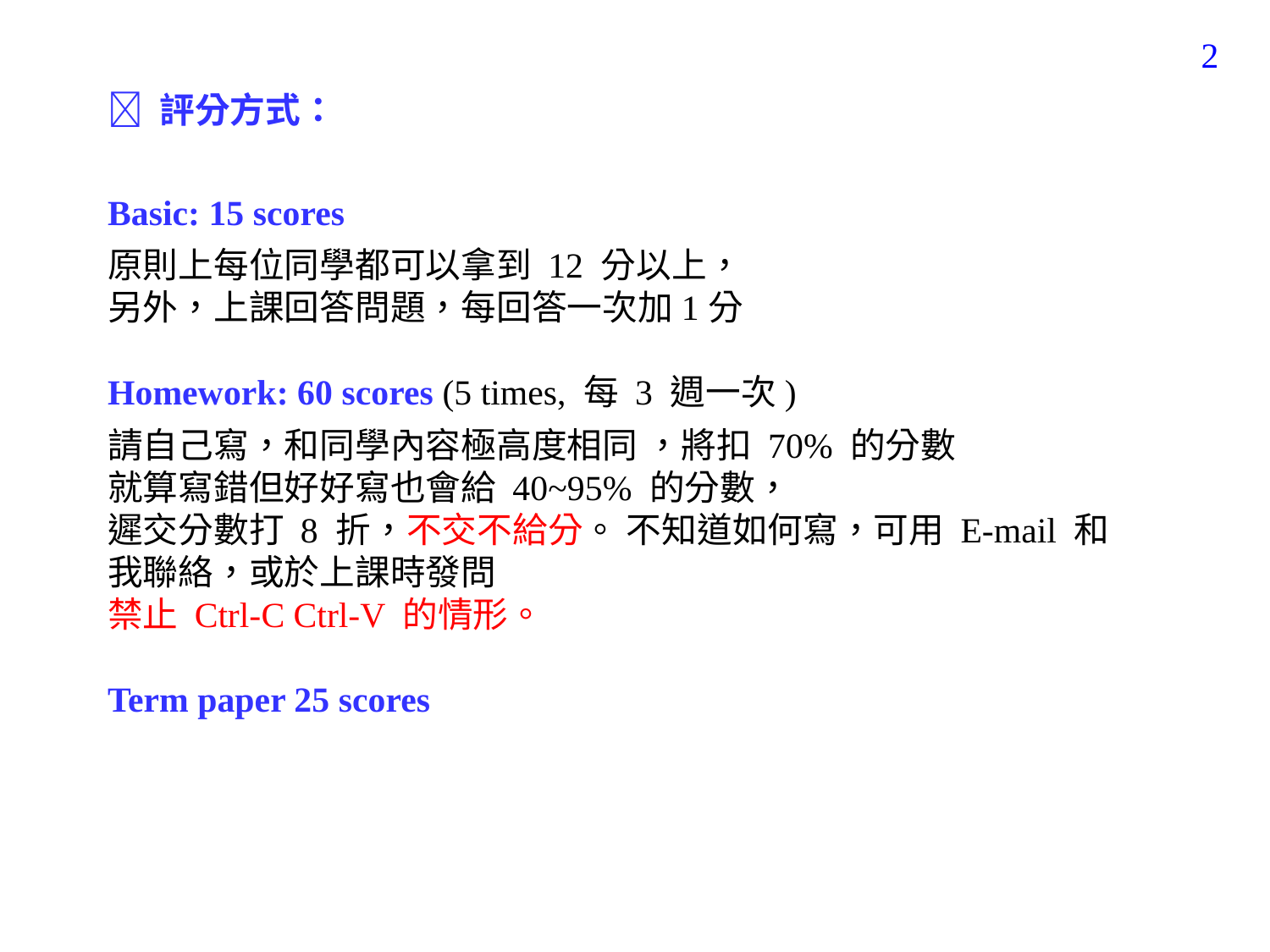

2
• 評分方式：

Basic: 15 scores
原則上每位同學都可以拿到 12 分以上，
另外，上課回答問題，每回答一次加1分

Homework: 60 scores (5 times, 每 3 週一次)
請自己寫，和同學內容極高度相同 ，將扣 70% 的分數
就算寫錯但好好寫也會給 40~95% 的分數，
遲交分數打 8 折，不交不給分。 不知道如何寫，可用 E-mail 和我聯絡，或於上課時發問
禁止 Ctrl-C Ctrl-V 的情形。

Term paper 25 scores